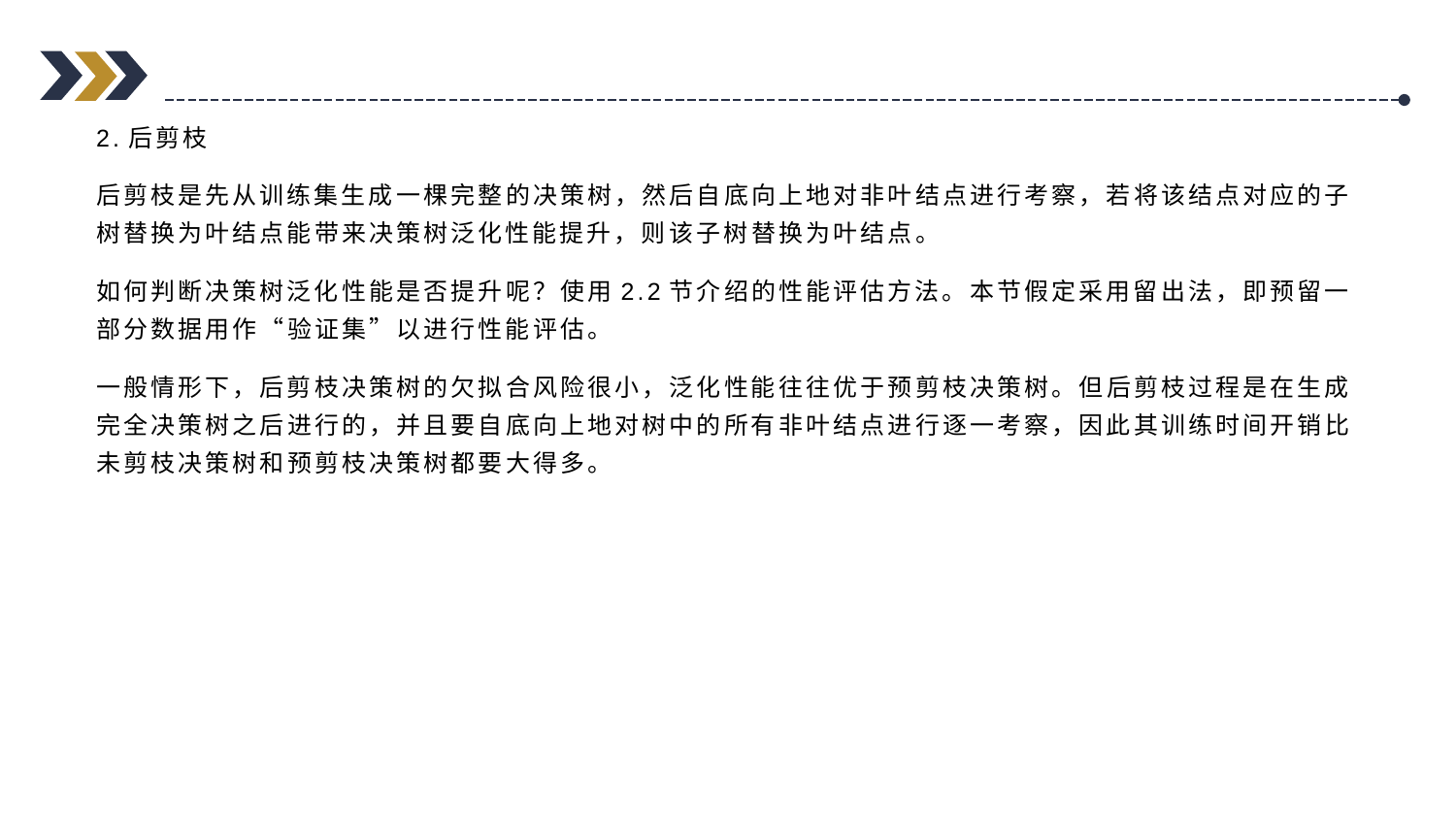

2.后剪枝
后剪枝是先从训练集生成一棵完整的决策树，然后自底向上地对非叶结点进行考察，若将该结点对应的子树替换为叶结点能带来决策树泛化性能提升，则该子树替换为叶结点。
如何判断决策树泛化性能是否提升呢？使用2.2节介绍的性能评估方法。本节假定采用留出法，即预留一部分数据用作“验证集”以进行性能评估。
一般情形下，后剪枝决策树的欠拟合风险很小，泛化性能往往优于预剪枝决策树。但后剪枝过程是在生成完全决策树之后进行的，并且要自底向上地对树中的所有非叶结点进行逐一考察，因此其训练时间开销比未剪枝决策树和预剪枝决策树都要大得多。